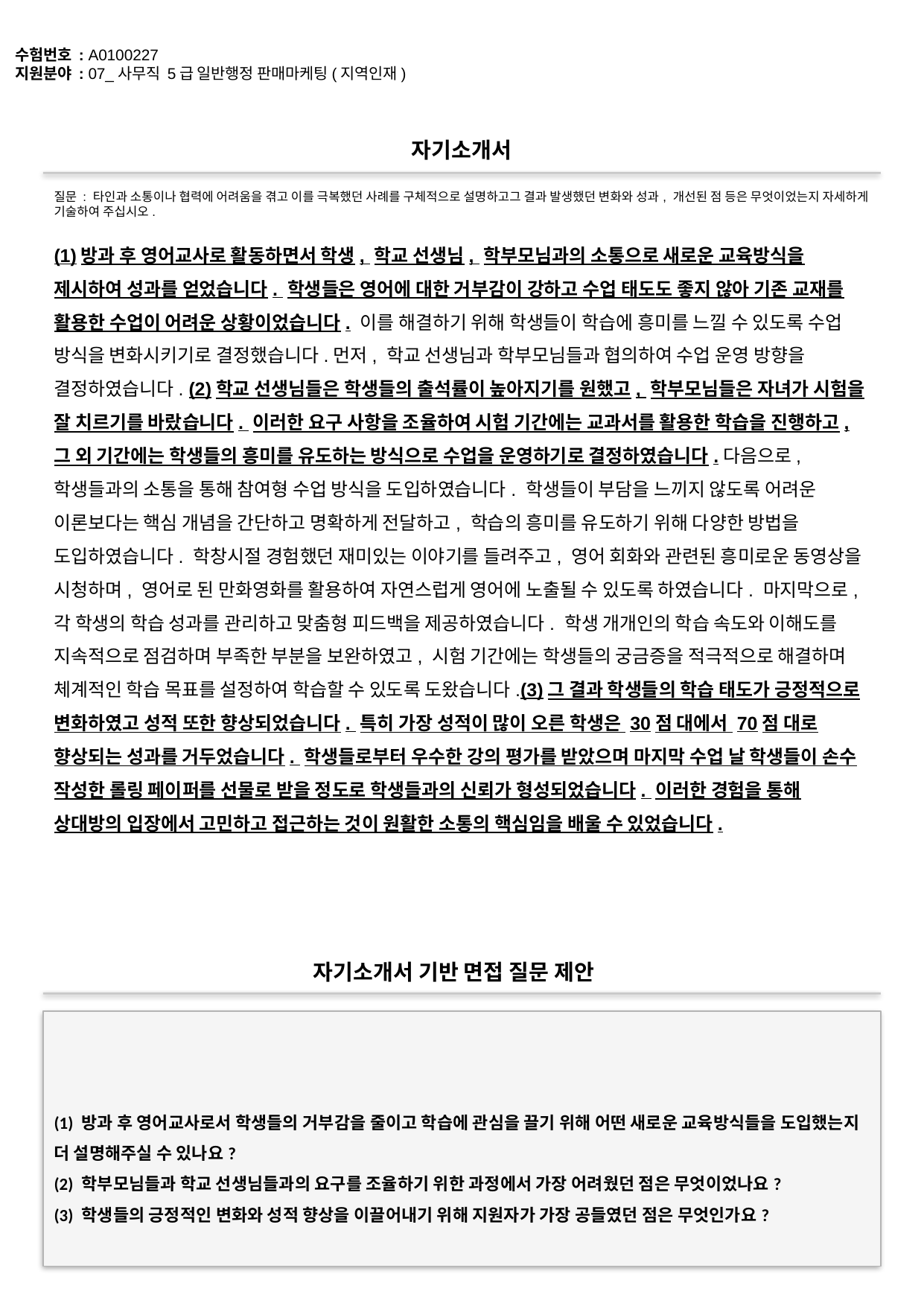

수험번호 : A0100227
지원분야 : 07_사무직 5급 일반행정 판매마케팅(지역인재)
#

자기소개서

질문 : 타인과 소통이나 협력에 어려움을 겪고 이를 극복했던 사례를 구체적으로 설명하고그 결과 발생했던 변화와 성과, 개선된 점 등은 무엇이었는지 자세하게 기술하여 주십시오.

(1)방과 후 영어교사로 활동하면서 학생, 학교 선생님, 학부모님과의 소통으로 새로운 교육방식을 제시하여 성과를 얻었습니다. 학생들은 영어에 대한 거부감이 강하고 수업 태도도 좋지 않아 기존 교재를 활용한 수업이 어려운 상황이었습니다. 이를 해결하기 위해 학생들이 학습에 흥미를 느낄 수 있도록 수업 방식을 변화시키기로 결정했습니다.먼저, 학교 선생님과 학부모님들과 협의하여 수업 운영 방향을 결정하였습니다. (2)학교 선생님들은 학생들의 출석률이 높아지기를 원했고, 학부모님들은 자녀가 시험을 잘 치르기를 바랐습니다. 이러한 요구 사항을 조율하여 시험 기간에는 교과서를 활용한 학습을 진행하고, 그 외 기간에는 학생들의 흥미를 유도하는 방식으로 수업을 운영하기로 결정하였습니다.다음으로, 학생들과의 소통을 통해 참여형 수업 방식을 도입하였습니다. 학생들이 부담을 느끼지 않도록 어려운 이론보다는 핵심 개념을 간단하고 명확하게 전달하고, 학습의 흥미를 유도하기 위해 다양한 방법을 도입하였습니다. 학창시절 경험했던 재미있는 이야기를 들려주고, 영어 회화와 관련된 흥미로운 동영상을 시청하며, 영어로 된 만화영화를 활용하여 자연스럽게 영어에 노출될 수 있도록 하였습니다. 마지막으로, 각 학생의 학습 성과를 관리하고 맞춤형 피드백을 제공하였습니다. 학생 개개인의 학습 속도와 이해도를 지속적으로 점검하며 부족한 부분을 보완하였고, 시험 기간에는 학생들의 궁금증을 적극적으로 해결하며 체계적인 학습 목표를 설정하여 학습할 수 있도록 도왔습니다.(3)그 결과 학생들의 학습 태도가 긍정적으로 변화하였고 성적 또한 향상되었습니다. 특히 가장 성적이 많이 오른 학생은 30점 대에서 70점 대로 향상되는 성과를 거두었습니다. 학생들로부터 우수한 강의 평가를 받았으며 마지막 수업 날 학생들이 손수 작성한 롤링 페이퍼를 선물로 받을 정도로 학생들과의 신뢰가 형성되었습니다. 이러한 경험을 통해 상대방의 입장에서 고민하고 접근하는 것이 원활한 소통의 핵심임을 배울 수 있었습니다.

자기소개서 기반 면접 질문 제안

(1) 방과 후 영어교사로서 학생들의 거부감을 줄이고 학습에 관심을 끌기 위해 어떤 새로운 교육방식들을 도입했는지 더 설명해주실 수 있나요?
(2) 학부모님들과 학교 선생님들과의 요구를 조율하기 위한 과정에서 가장 어려웠던 점은 무엇이었나요?
(3) 학생들의 긍정적인 변화와 성적 향상을 이끌어내기 위해 지원자가 가장 공들였던 점은 무엇인가요?